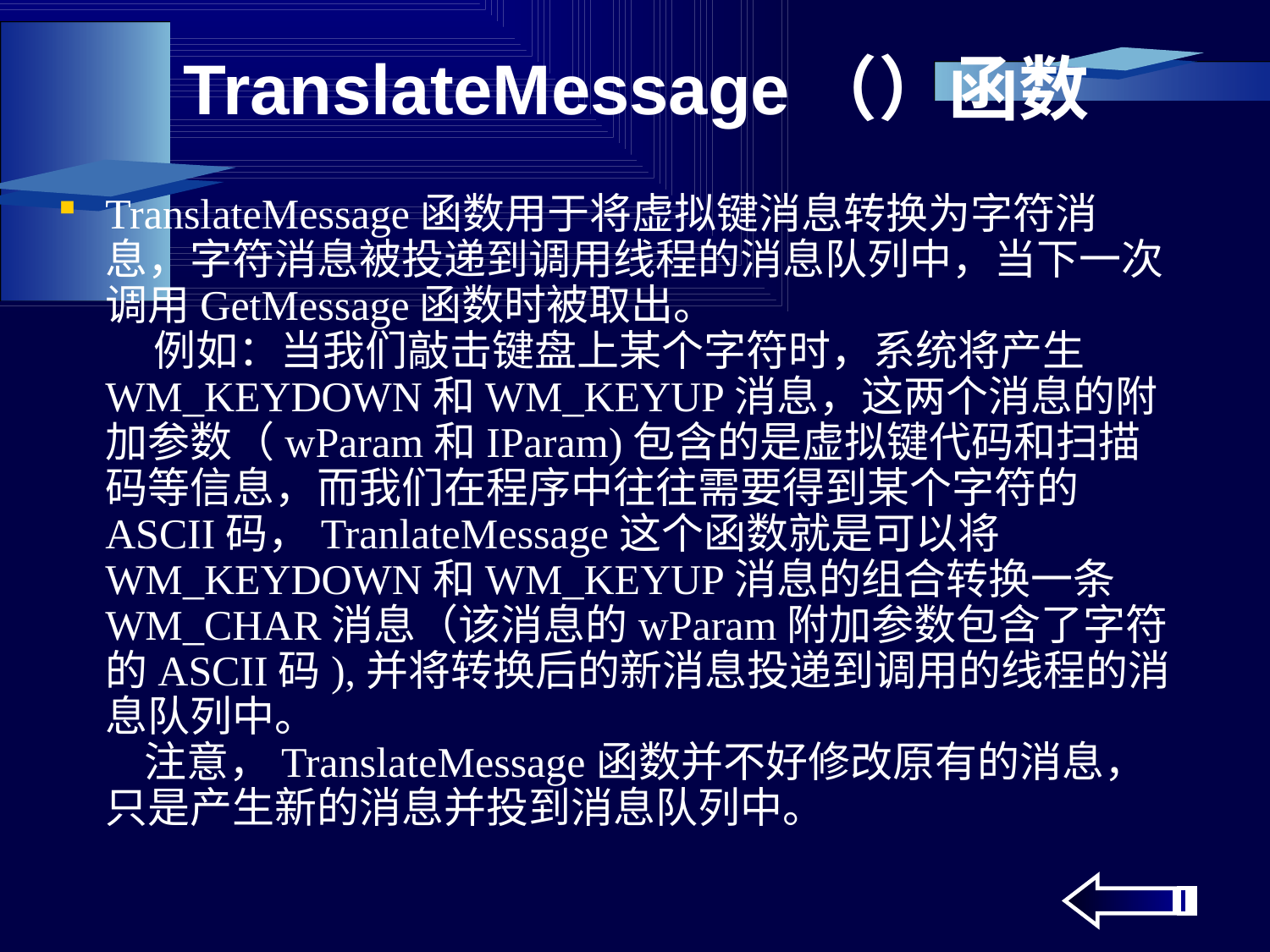

# TranslateMessage（）函数
TranslateMessage函数用于将虚拟键消息转换为字符消息，字符消息被投递到调用线程的消息队列中，当下一次调用GetMessage函数时被取出。
         例如：当我们敲击键盘上某个字符时，系统将产生WM_KEYDOWN和WM_KEYUP消息，这两个消息的附加参数（wParam和IParam)包含的是虚拟键代码和扫描码等信息，而我们在程序中往往需要得到某个字符的ASCII码，TranlateMessage这个函数就是可以将WM_KEYDOWN和WM_KEYUP消息的组合转换一条WM_CHAR消息（该消息的wParam附加参数包含了字符的ASCII码),并将转换后的新消息投递到调用的线程的消息队列中。
        注意，TranslateMessage函数并不好修改原有的消息，只是产生新的消息并投到消息队列中。